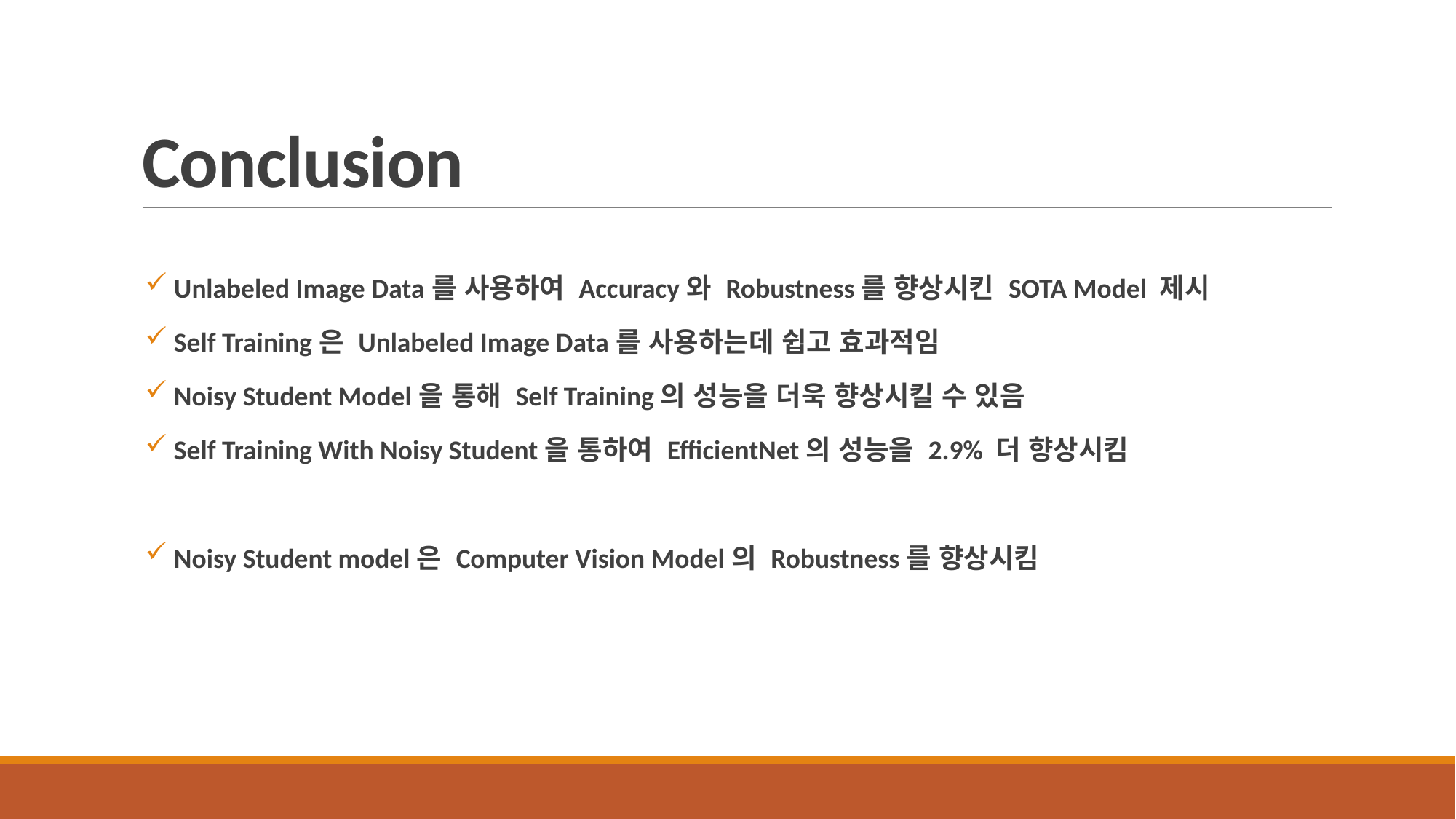

# Conclusion
 Unlabeled Image Data를 사용하여 Accuracy와 Robustness를 향상시킨 SOTA Model 제시
 Self Training은 Unlabeled Image Data를 사용하는데 쉽고 효과적임
 Noisy Student Model을 통해 Self Training의 성능을 더욱 향상시킬 수 있음
 Self Training With Noisy Student을 통하여 EfficientNet의 성능을 2.9% 더 향상시킴

 Noisy Student model은 Computer Vision Model의 Robustness를 향상시킴